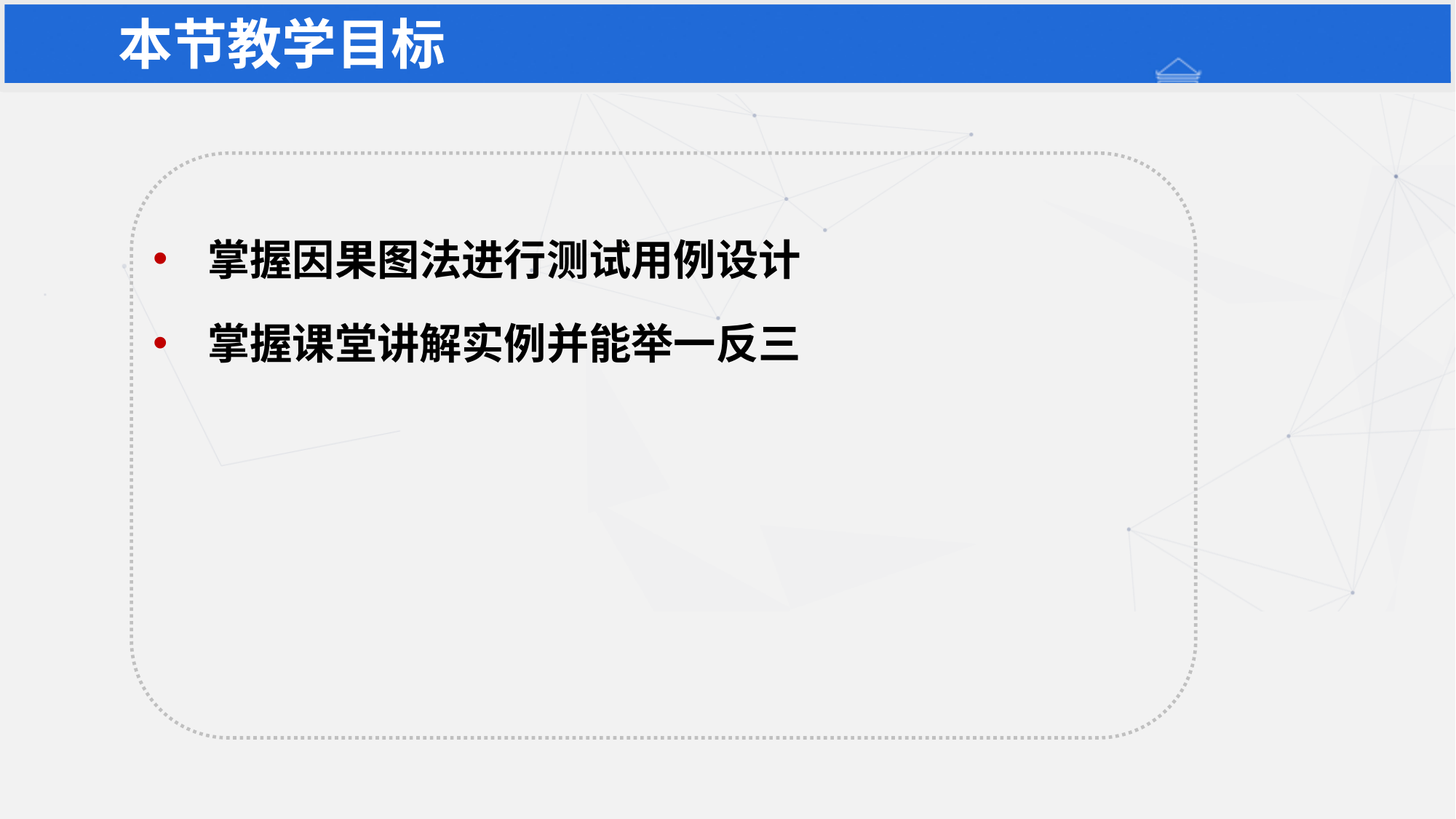

# 本节教学目标

掌握因果图法进行测试用例设计
掌握课堂讲解实例并能举一反三